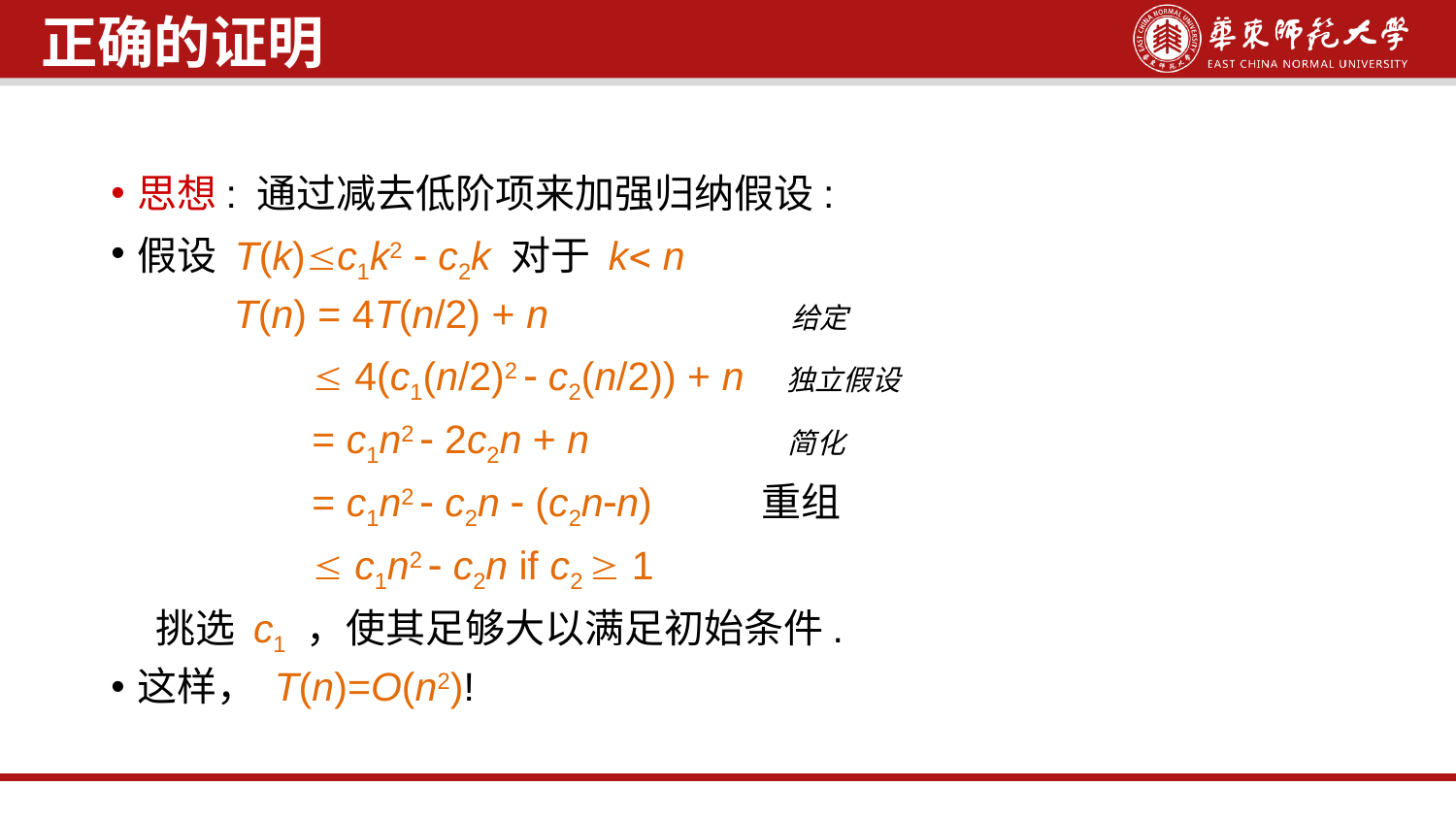

正确的证明
思想: 通过减去低阶项来加强归纳假设:
假设 T(k)≤c1k2 − c2k 对于 k< n
           T(n) = 4T(n/2) + n                     给定
                  ≤ 4(c1(n/2)2 − c2(n/2)) + n   独立假设
                  = c1n2 − 2c2n + n                 简化
                  = c1n2 − c2n − (c2n−n)         重组
                  ≤ c1n2 − c2n if c2 ≥ 1
    挑选 c1 ，使其足够大以满足初始条件.
这样， T(n)=O(n2)!